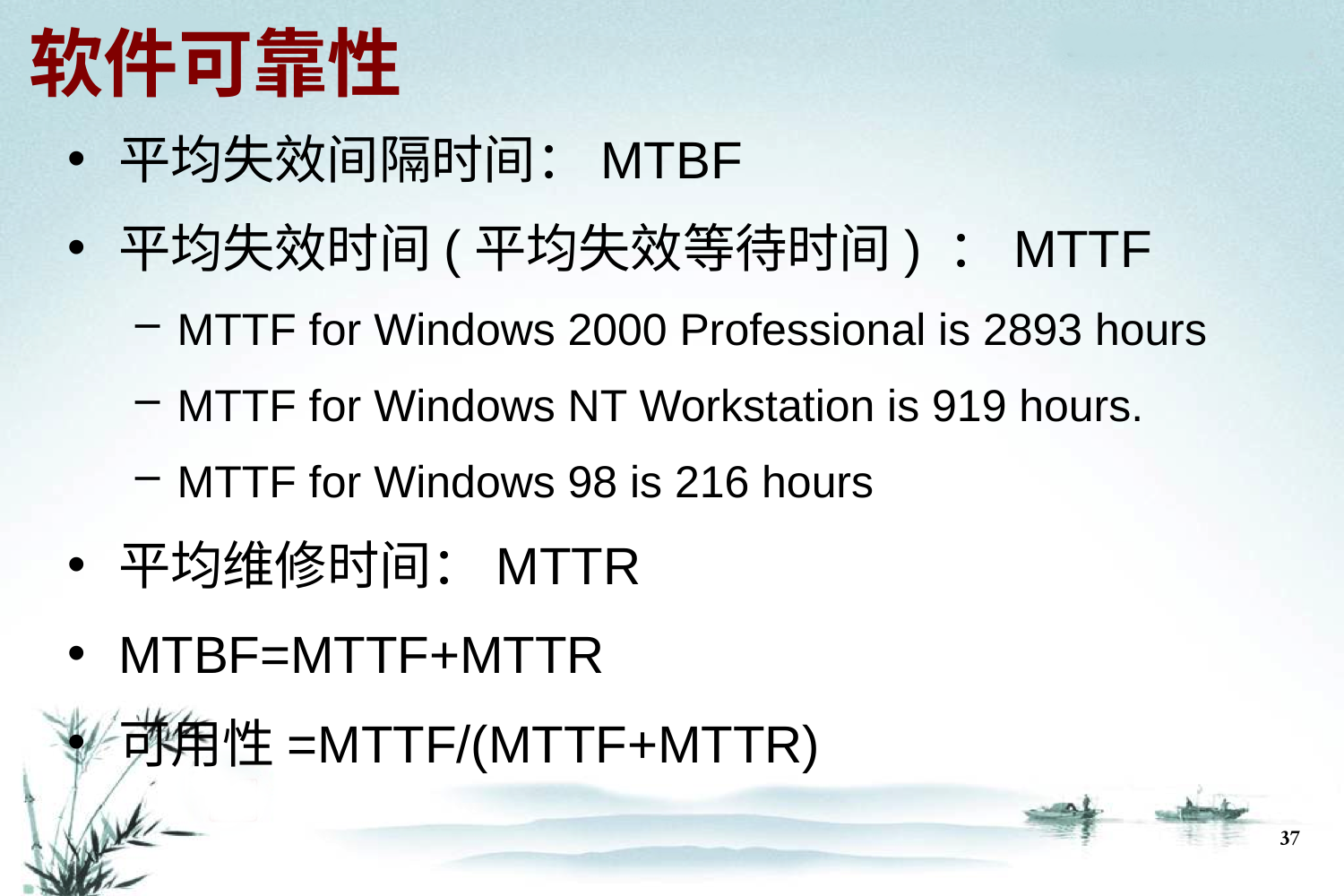

# 软件可靠性
平均失效间隔时间：MTBF
平均失效时间(平均失效等待时间) ：MTTF
MTTF for Windows 2000 Professional is 2893 hours
MTTF for Windows NT Workstation is 919 hours.
MTTF for Windows 98 is 216 hours
平均维修时间：MTTR
MTBF=MTTF+MTTR
可用性=MTTF/(MTTF+MTTR)

37